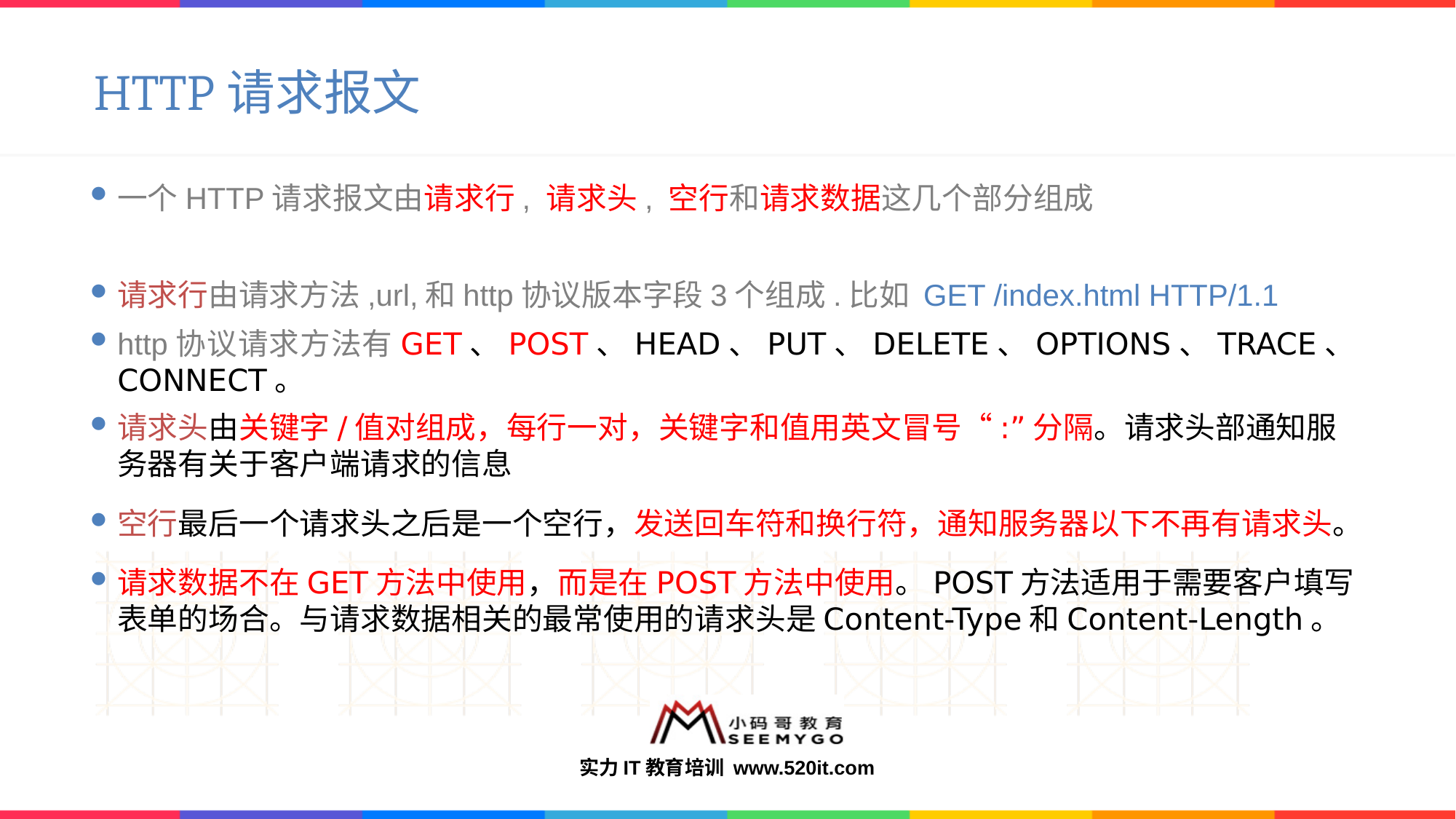

# HTTP请求报文
一个HTTP请求报文由请求行, 请求头, 空行和请求数据这几个部分组成

请求行由请求方法,url,和http协议版本字段3个组成.比如 GET /index.html HTTP/1.1
http协议请求方法有GET、POST、HEAD、PUT、DELETE、OPTIONS、TRACE、CONNECT。
请求头由关键字/值对组成，每行一对，关键字和值用英文冒号“:”分隔。请求头部通知服务器有关于客户端请求的信息
空行最后一个请求头之后是一个空行，发送回车符和换行符，通知服务器以下不再有请求头。
请求数据不在GET方法中使用，而是在POST方法中使用。POST方法适用于需要客户填写表单的场合。与请求数据相关的最常使用的请求头是Content-Type和Content-Length。